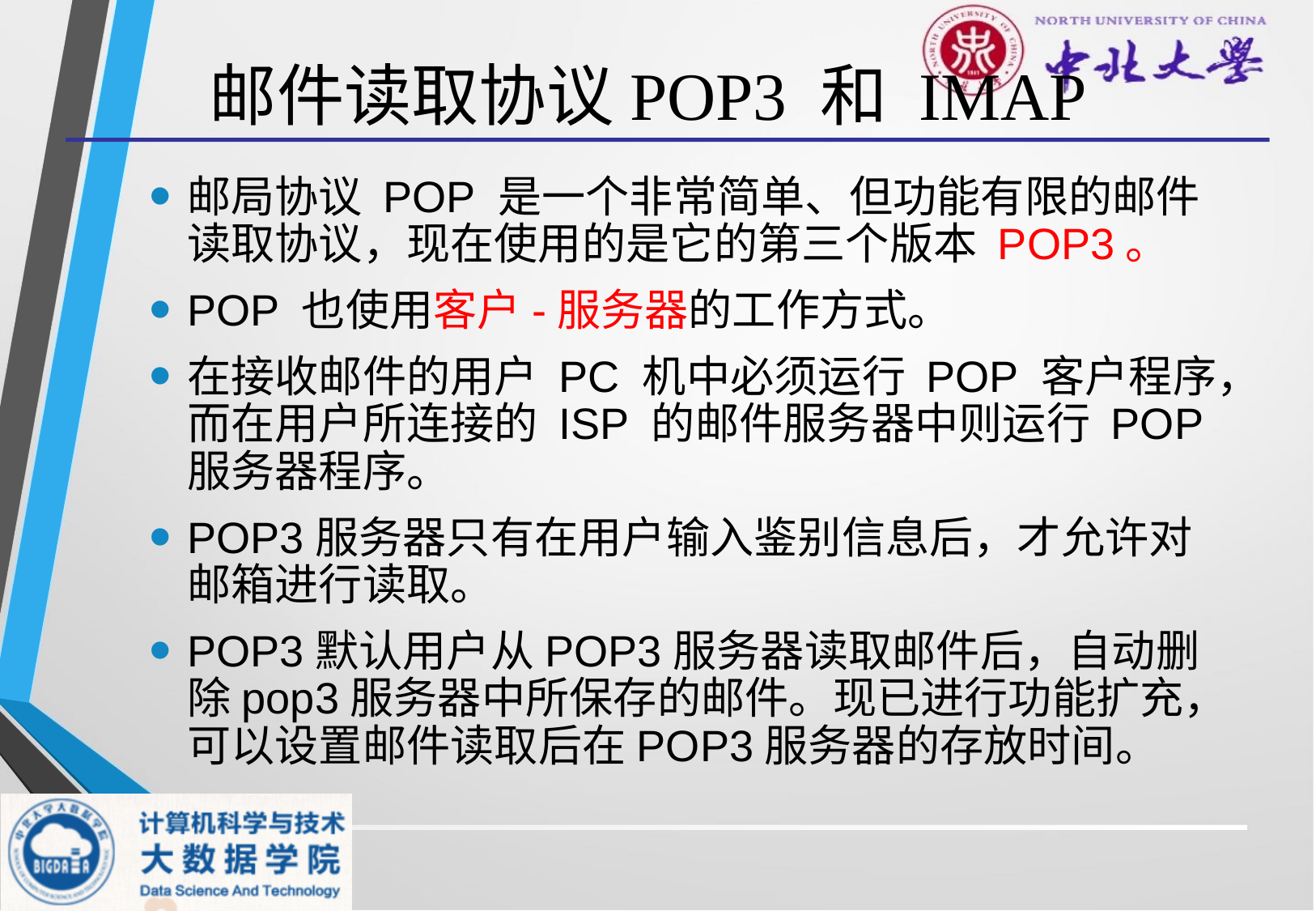

# 邮件读取协议POP3 和 IMAP
邮局协议 POP 是一个非常简单、但功能有限的邮件读取协议，现在使用的是它的第三个版本 POP3。
POP 也使用客户-服务器的工作方式。
在接收邮件的用户 PC 机中必须运行 POP 客户程序，而在用户所连接的 ISP 的邮件服务器中则运行 POP 服务器程序。
POP3服务器只有在用户输入鉴别信息后，才允许对邮箱进行读取。
POP3默认用户从POP3服务器读取邮件后，自动删除pop3服务器中所保存的邮件。现已进行功能扩充，可以设置邮件读取后在POP3服务器的存放时间。
17